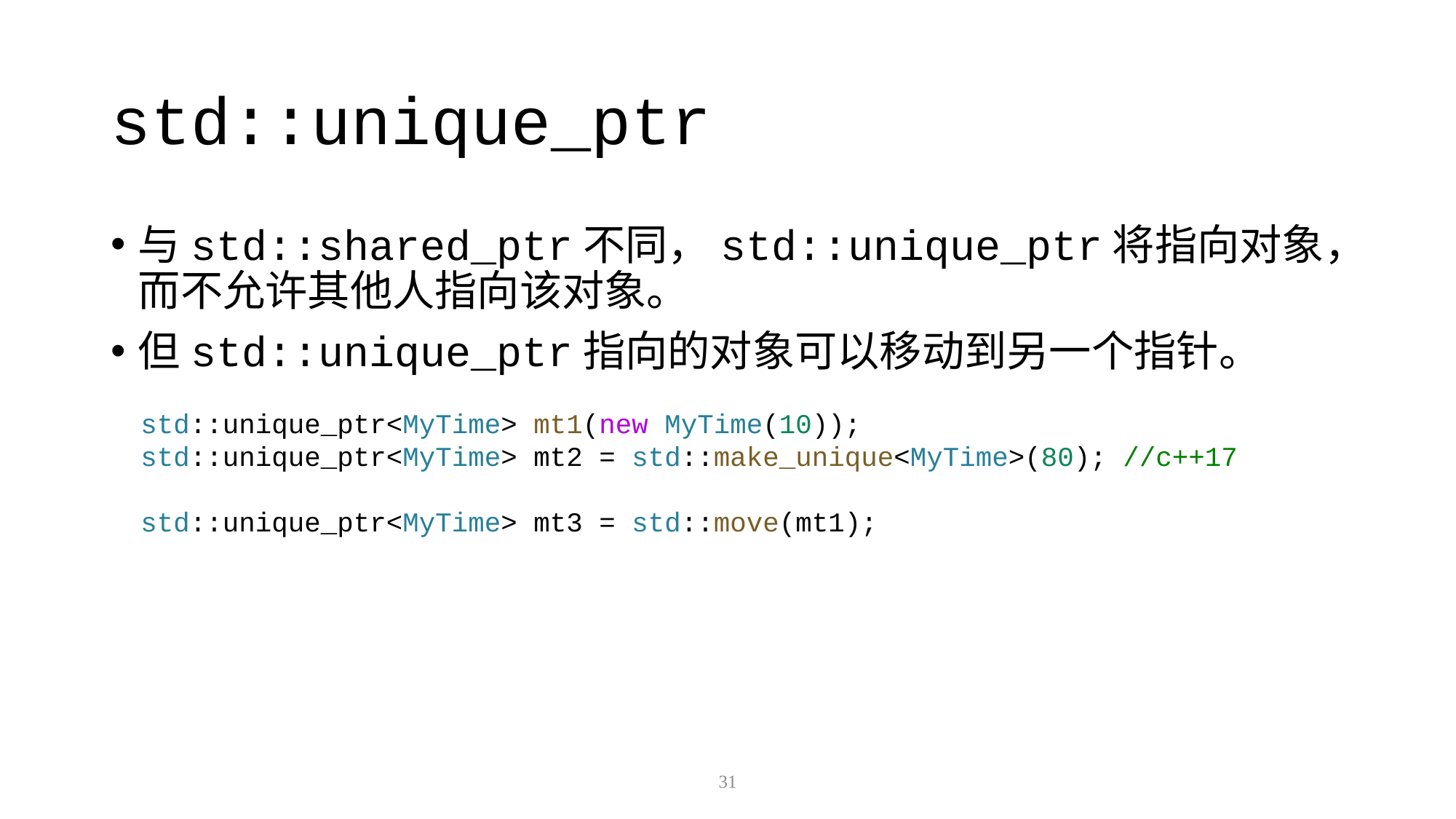

# std::unique_ptr
与std::shared_ptr不同，std::unique_ptr将指向对象，而不允许其他人指向该对象。
但std::unique_ptr指向的对象可以移动到另一个指针。
std::unique_ptr<MyTime> mt1(new MyTime(10));
std::unique_ptr<MyTime> mt2 = std::make_unique<MyTime>(80); //c++17

std::unique_ptr<MyTime> mt3 = std::move(mt1);
31